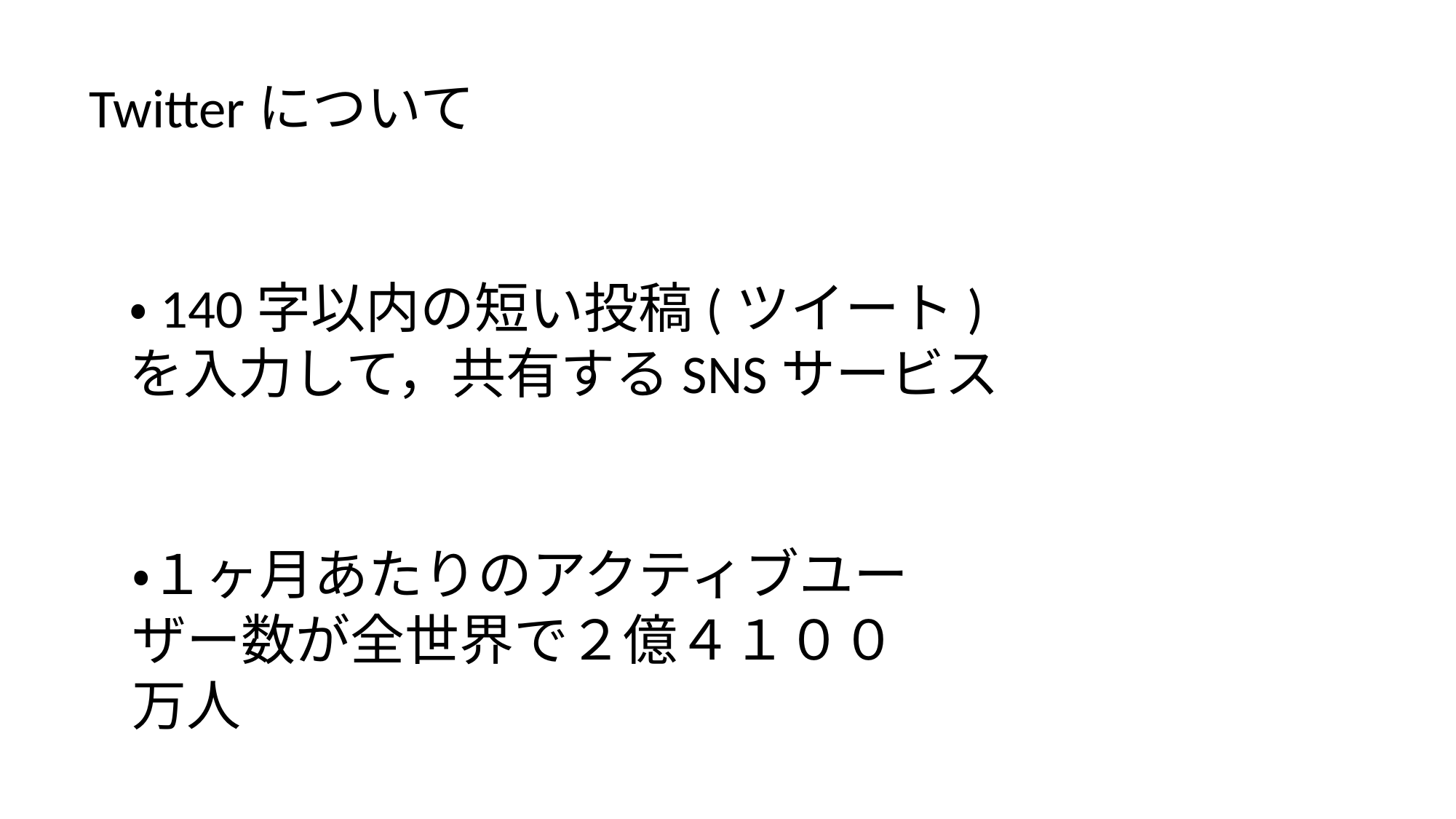

Twitterについて
・140字以内の短い投稿(ツイート)を入力して，共有するSNSサービス
・１ヶ月あたりのアクティブユーザー数が全世界で２億４１００万人